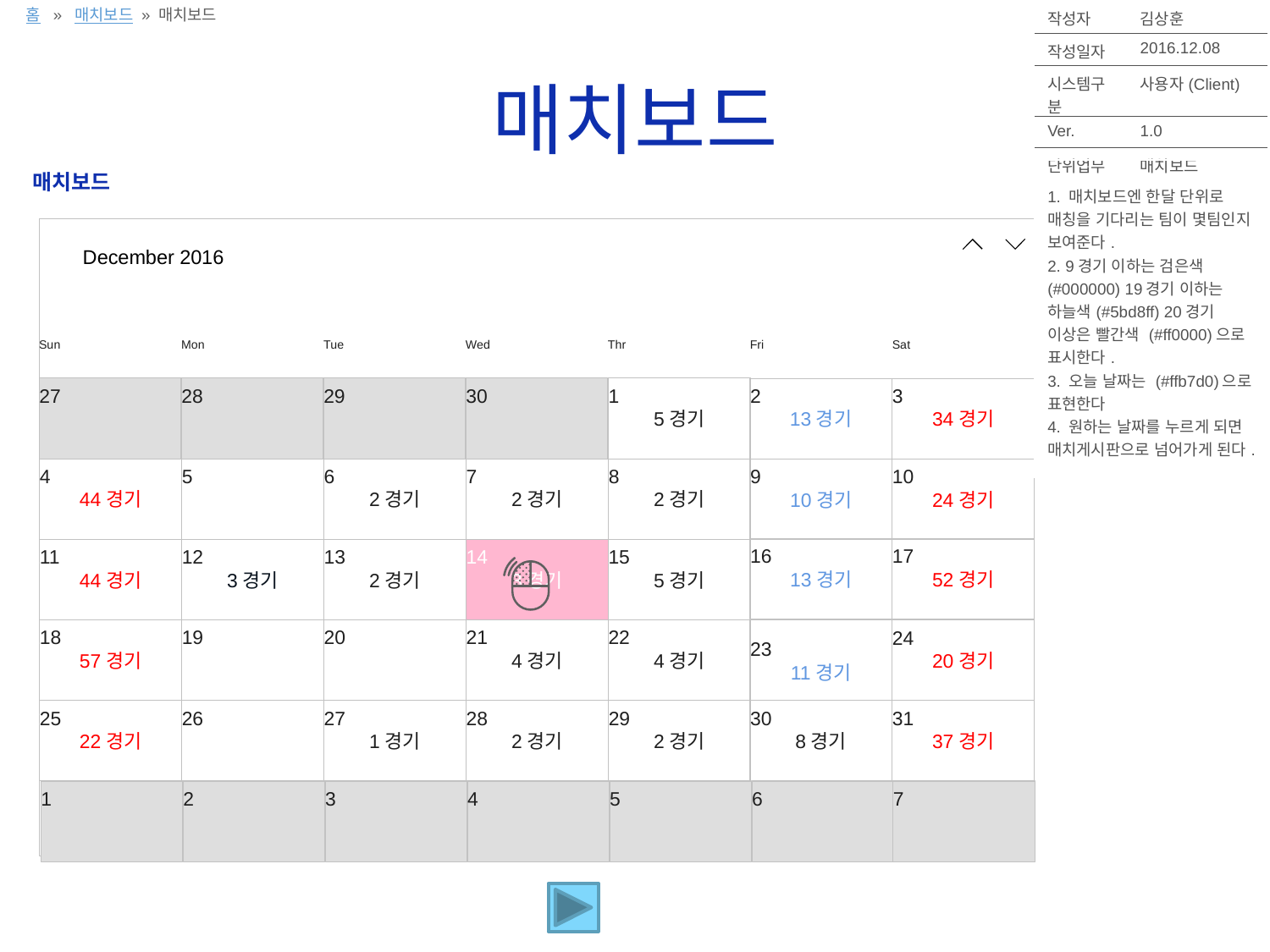

| 작성자 | 김상훈 |
| --- | --- |
| 작성일자 | 2016.12.08 |
| 시스템구분 | 사용자(Client) |
| Ver. | 1.0 |
| 단위업무 | 매치보드 |
홈  »  매치보드 » 매치보드
# 매치보드
| 1. 매치보드엔 한달 단위로 매칭을 기다리는 팀이 몇팀인지 보여준다. 2. 9경기 이하는 검은색(#000000) 19경기 이하는 하늘색(#5bd8ff) 20경기 이상은 빨간색 (#ff0000)으로 표시한다. 3. 오늘 날짜는 (#ffb7d0)으로 표현한다 4. 원하는 날짜를 누르게 되면 매치게시판으로 넘어가게 된다. |
| --- |
매치보드

December 2016
Sun
Mon
Tue
Wed
Thr
Fri
Sat
1
5경기

27

28

29

30

2
13경기

3
34경기

4
44경기

5

6
2경기

7
2경기

8
2경기

9
10경기

10
24경기

16
13경기

17
52경기

11
44경기

12
3경기

13
2경기

14
3경기

15
5경기

18
57경기

19

20

21
4경기

22
4경기

23
11경기
24
20경기

25
22경기

26

27
1경기

28
2경기

29
2경기

30
8경기

31
37경기

1

2

3

4

5

7

6